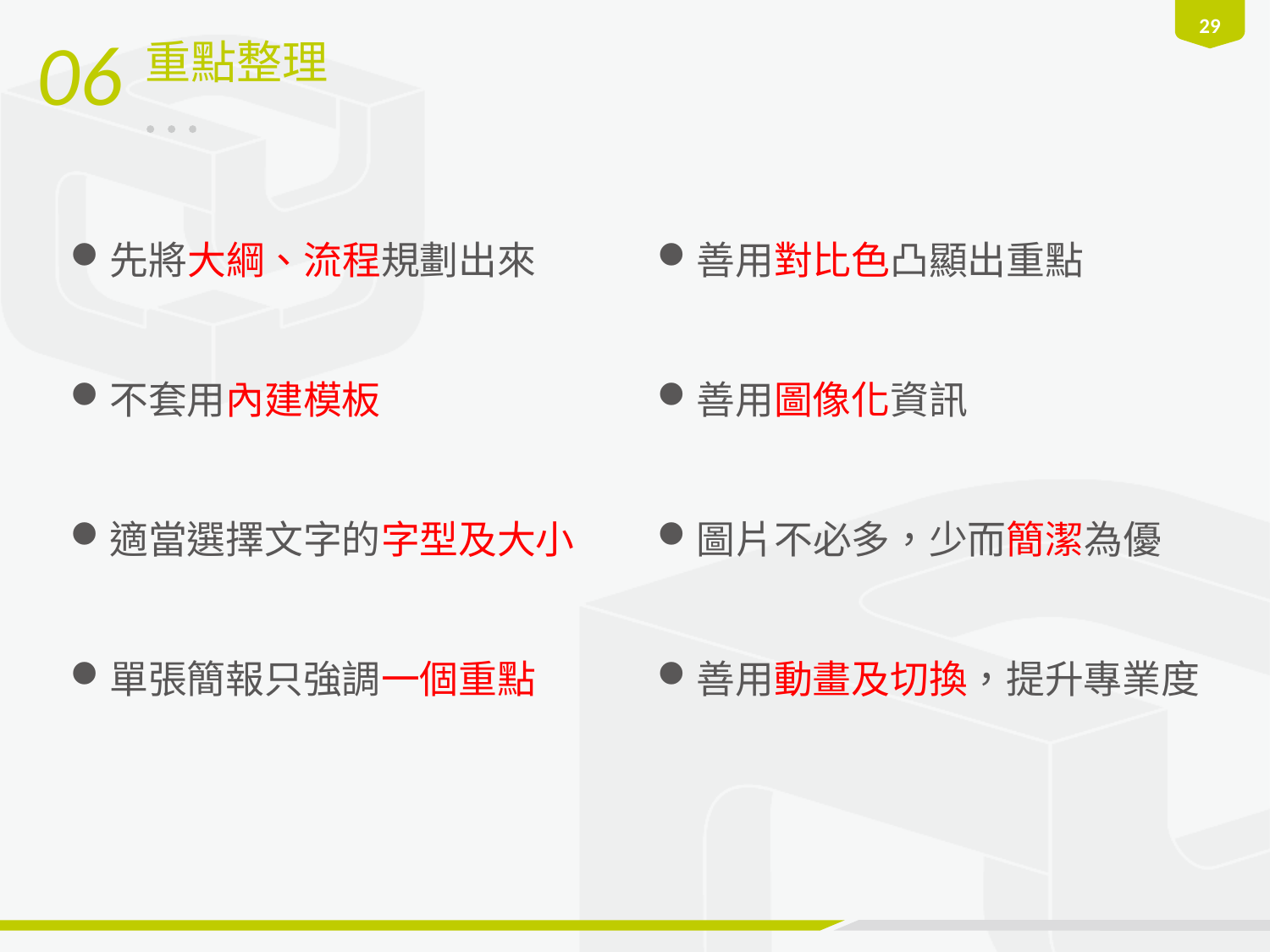

29
06
# 重點整理

先將大綱、流程規劃出來

不套用內建模板

適當選擇文字的字型及大小

單張簡報只強調一個重點

善用對比色凸顯出重點

善用圖像化資訊

圖片不必多，少而簡潔為優

善用動畫及切換，提升專業度